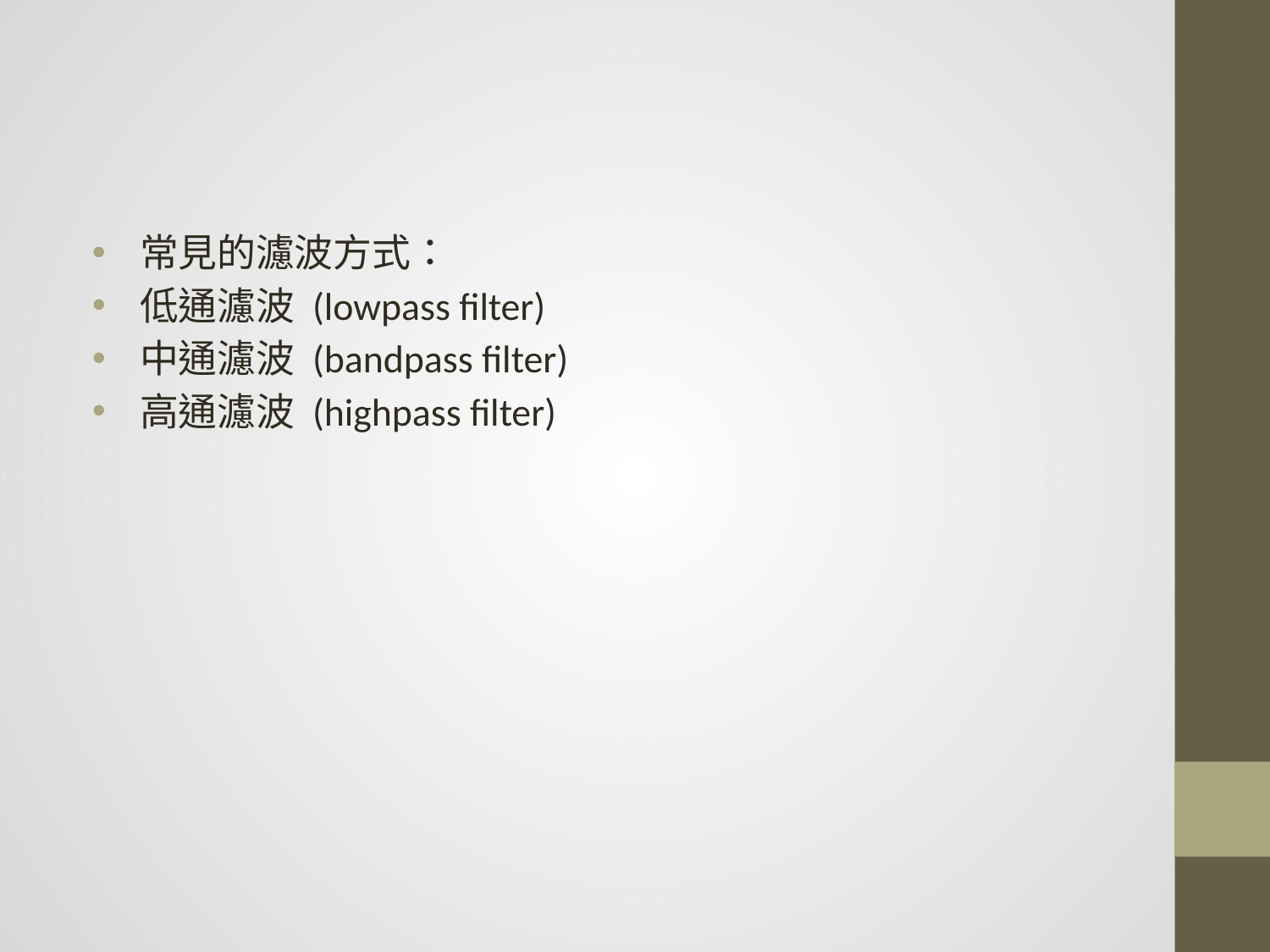

#
常見的濾波方式：
低通濾波 (lowpass filter)
中通濾波 (bandpass filter)
高通濾波 (highpass filter)